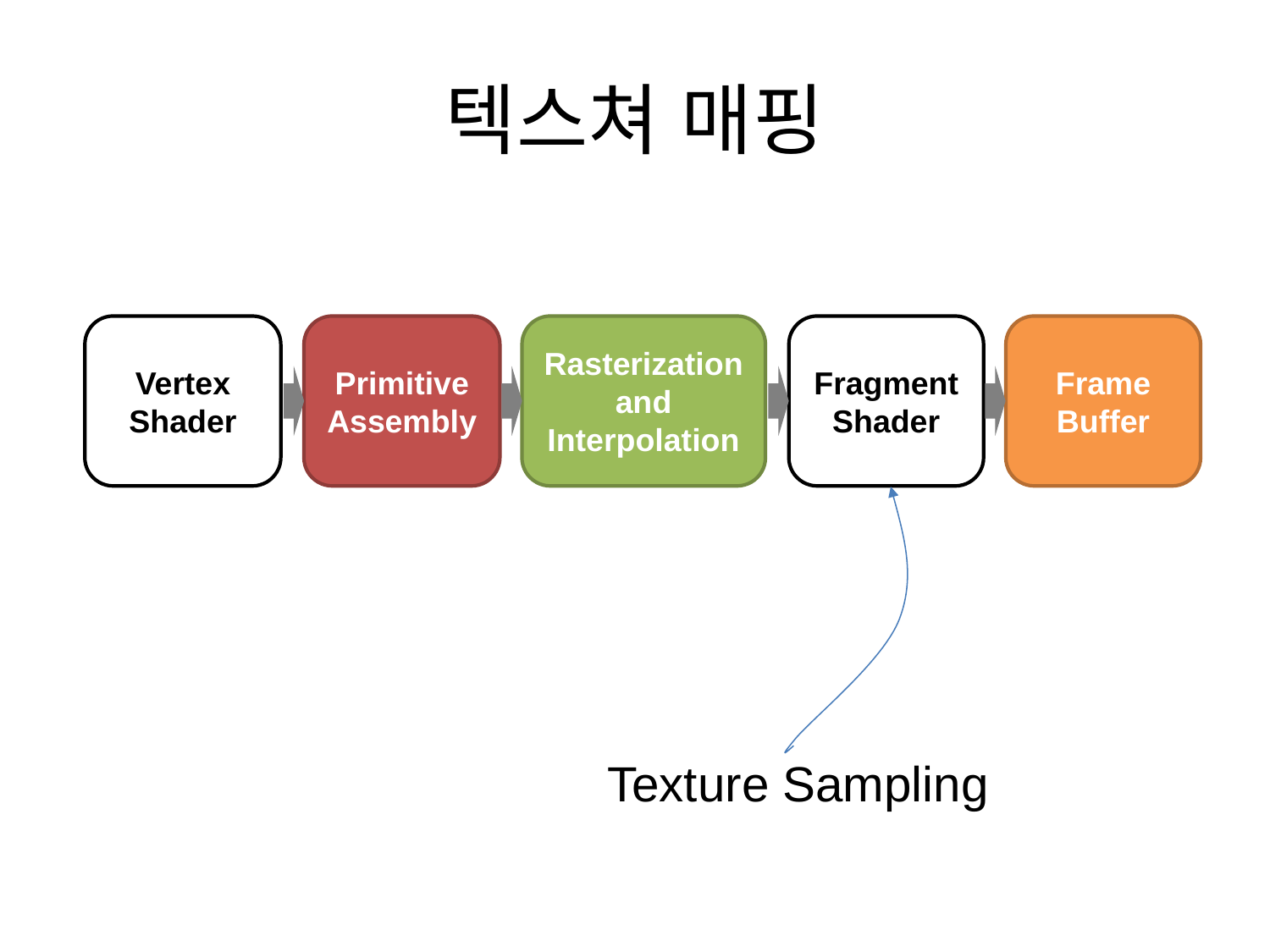

# 텍스쳐 매핑
Vertex Shader
Primitive Assembly
Rasterization and Interpolation
Fragment Shader
Frame Buffer

Texture Sampling